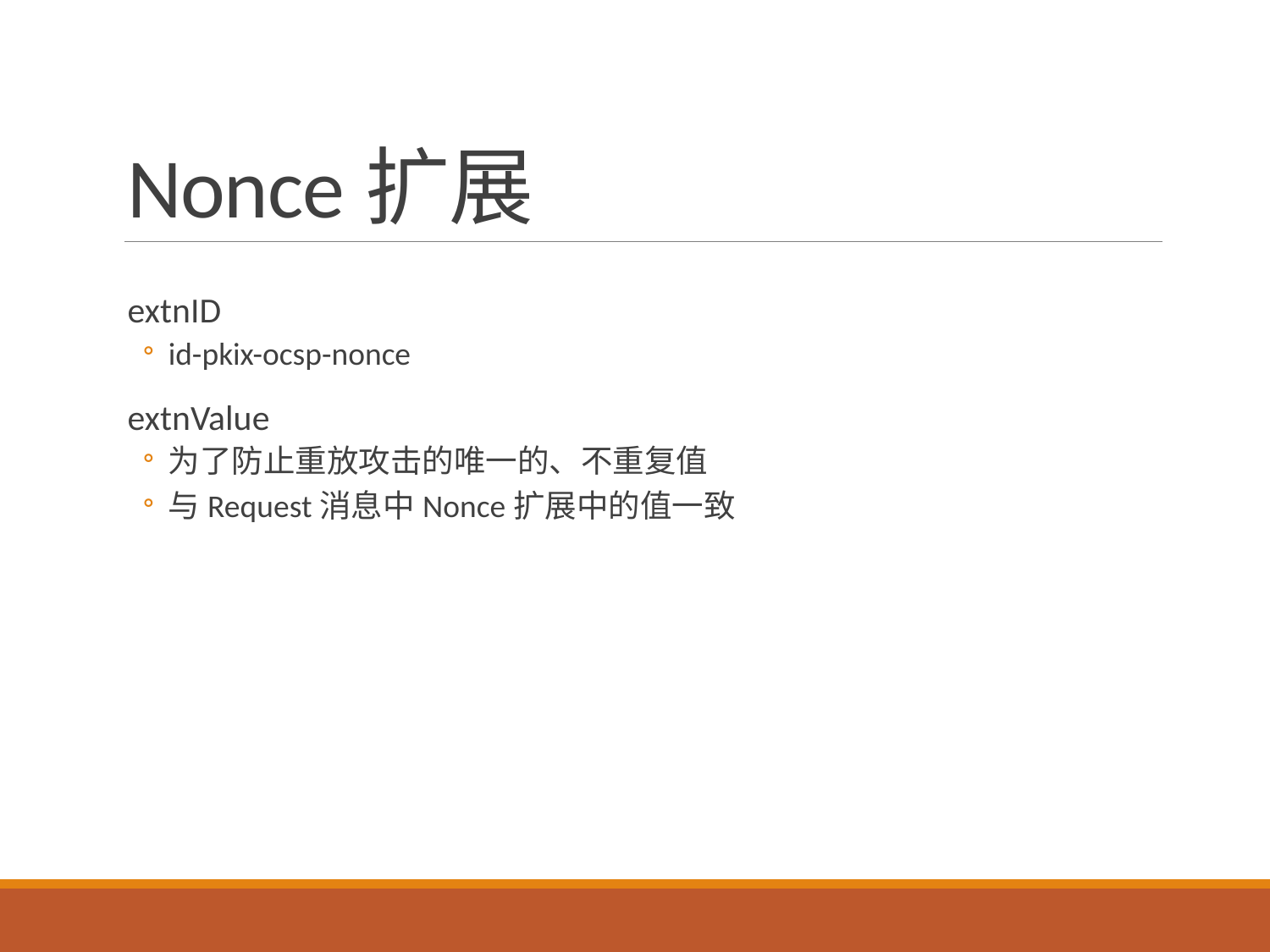

# Nonce扩展
extnID
id-pkix-ocsp-nonce
extnValue
为了防止重放攻击的唯一的、不重复值
与Request消息中Nonce扩展中的值一致
101